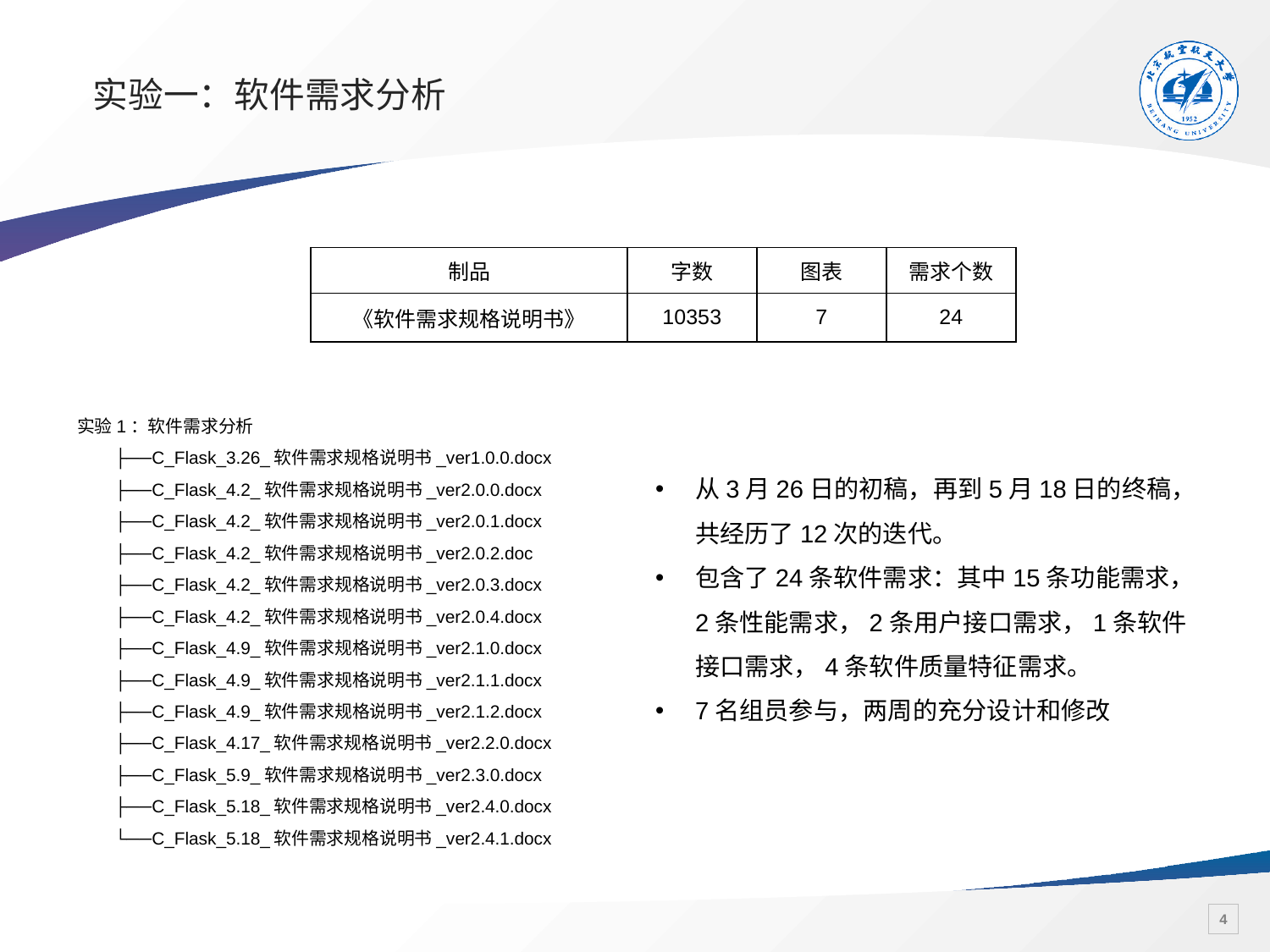

# 实验一：软件需求分析
| 制品 | 字数 | 图表 | 需求个数 |
| --- | --- | --- | --- |
| 《软件需求规格说明书》 | 10353 | 7 | 24 |
实验1：软件需求分析
├──C_Flask_3.26_软件需求规格说明书_ver1.0.0.docx
├──C_Flask_4.2_软件需求规格说明书_ver2.0.0.docx
├──C_Flask_4.2_软件需求规格说明书_ver2.0.1.docx
├──C_Flask_4.2_软件需求规格说明书_ver2.0.2.doc
├──C_Flask_4.2_软件需求规格说明书_ver2.0.3.docx
├──C_Flask_4.2_软件需求规格说明书_ver2.0.4.docx
├──C_Flask_4.9_软件需求规格说明书_ver2.1.0.docx
├──C_Flask_4.9_软件需求规格说明书_ver2.1.1.docx
├──C_Flask_4.9_软件需求规格说明书_ver2.1.2.docx
├──C_Flask_4.17_软件需求规格说明书_ver2.2.0.docx
├──C_Flask_5.9_软件需求规格说明书_ver2.3.0.docx
├──C_Flask_5.18_软件需求规格说明书_ver2.4.0.docx
└──C_Flask_5.18_软件需求规格说明书_ver2.4.1.docx
从3月26日的初稿，再到5月18日的终稿，共经历了12次的迭代。
包含了24条软件需求：其中15条功能需求，2条性能需求，2条用户接口需求，1条软件接口需求，4条软件质量特征需求。
7名组员参与，两周的充分设计和修改